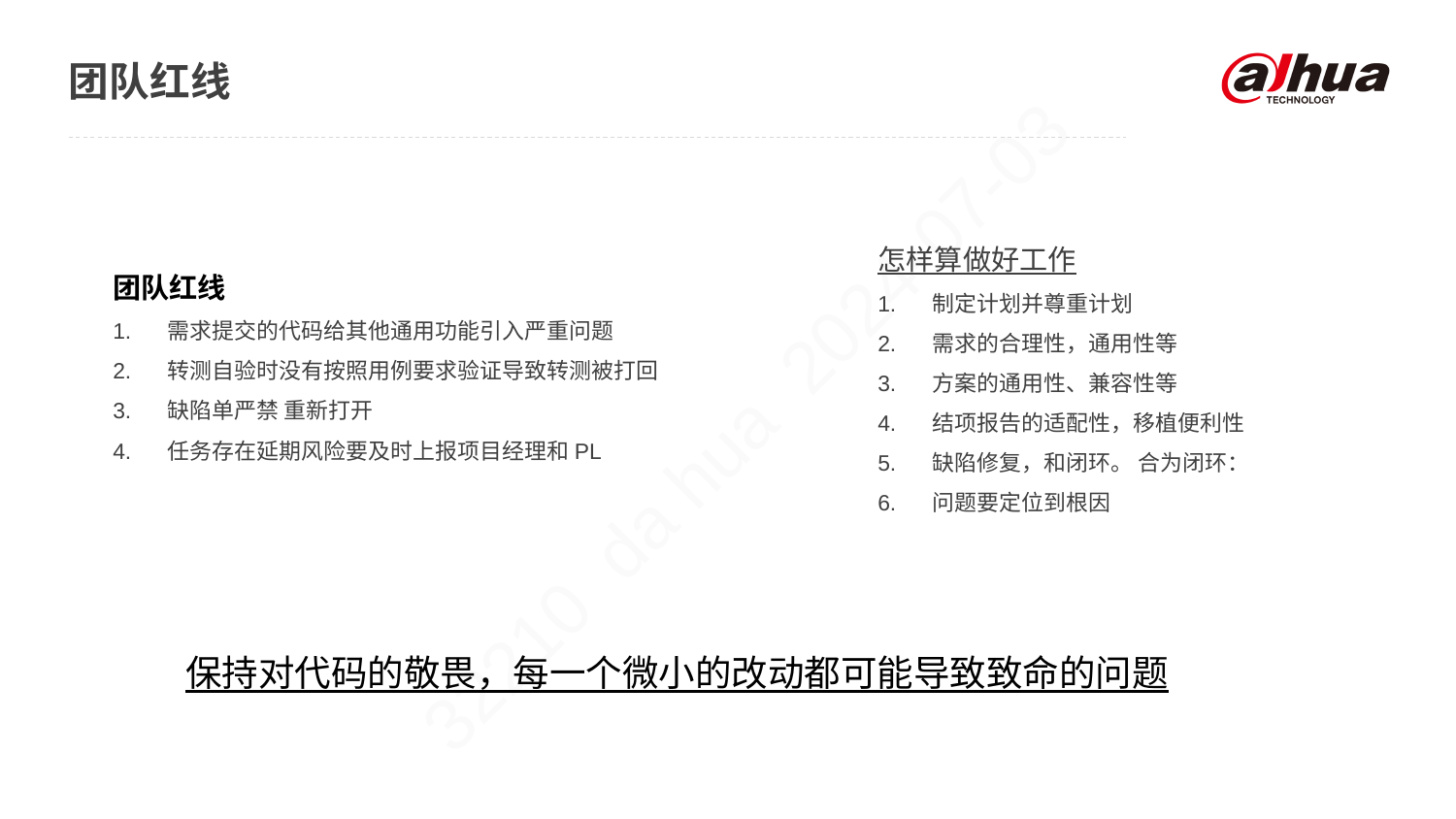

# 团队红线
怎样算做好工作
制定计划并尊重计划
需求的合理性，通用性等
方案的通用性、兼容性等
结项报告的适配性，移植便利性
缺陷修复，和闭环。 合为闭环：
问题要定位到根因
团队红线
需求提交的代码给其他通用功能引入严重问题
转测自验时没有按照用例要求验证导致转测被打回
缺陷单严禁 重新打开
任务存在延期风险要及时上报项目经理和PL
保持对代码的敬畏，每一个微小的改动都可能导致致命的问题